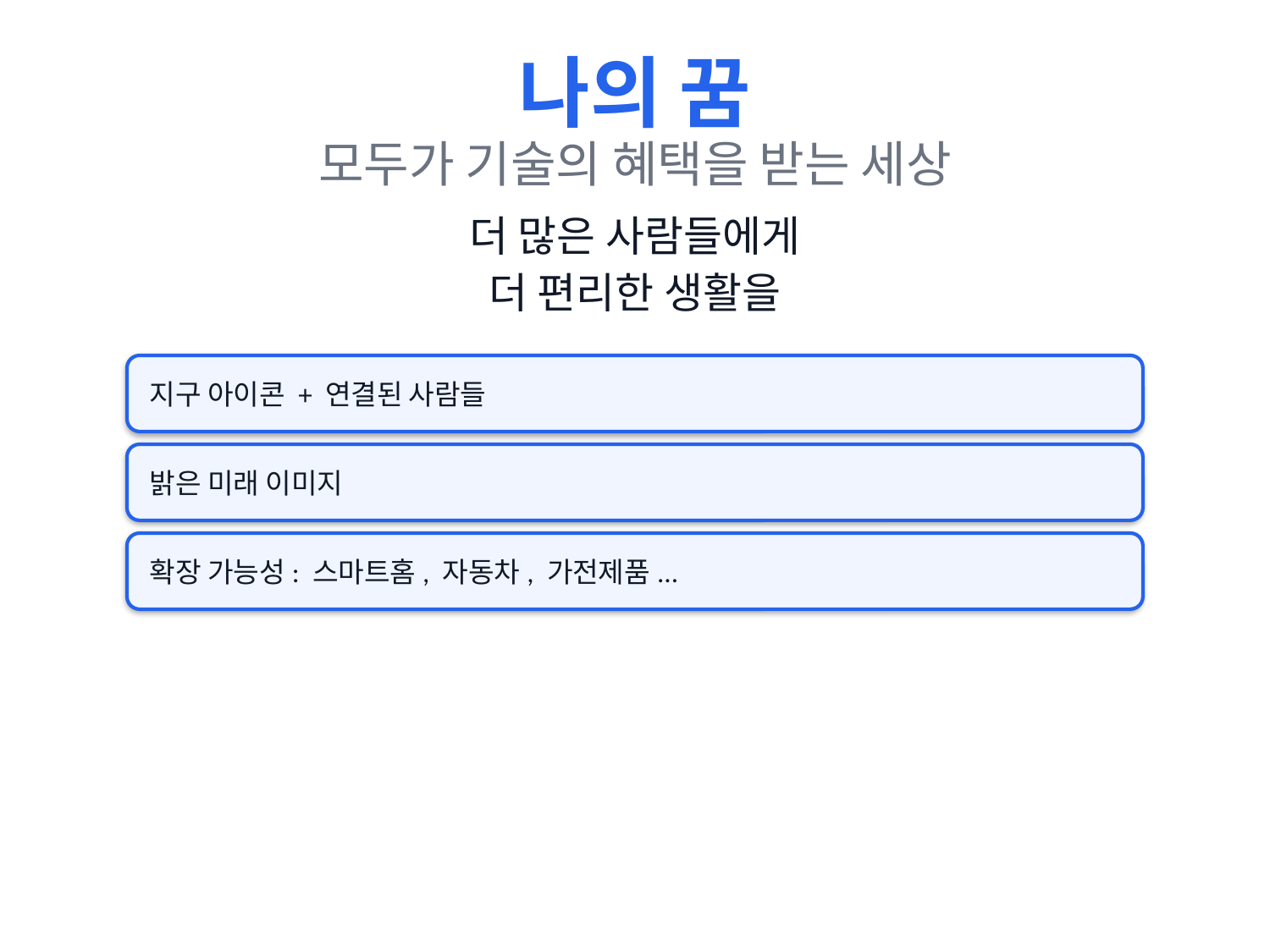

나의 꿈
모두가 기술의 혜택을 받는 세상
더 많은 사람들에게
더 편리한 생활을
지구 아이콘 + 연결된 사람들
밝은 미래 이미지
확장 가능성: 스마트홈, 자동차, 가전제품...